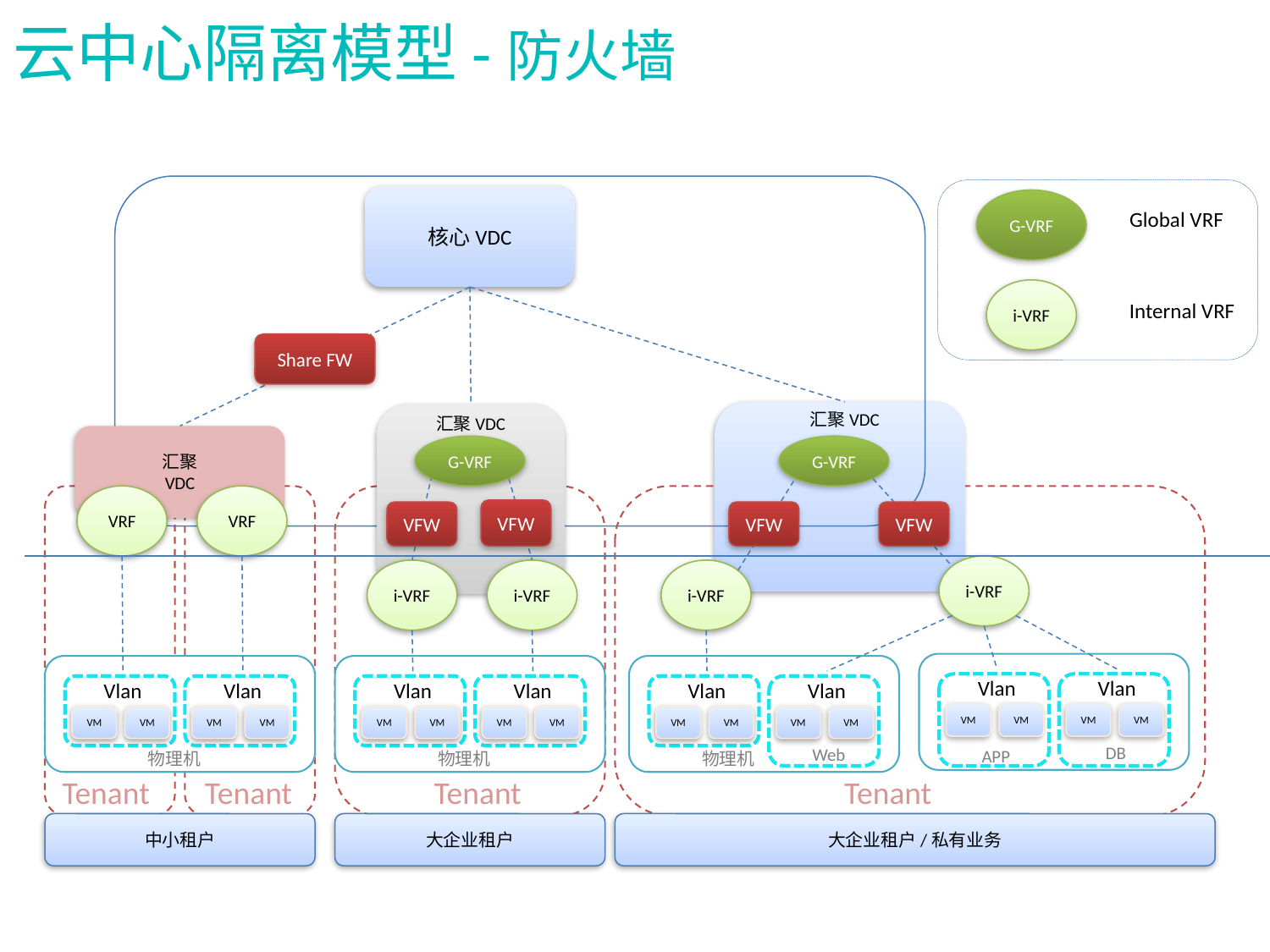

# 云中心隔离模型-防火墙

核心VDC
G-VRF
Global VRF
i-VRF
Internal VRF
Share FW
汇聚VDC

汇聚VDC
汇聚
VDC
G-VRF
G-VRF

VRF

VRF

VFW
VFW
VFW
VFW
i-VRF
i-VRF
i-VRF
i-VRF

Vlan
Vlan
Vlan
Vlan
Vlan
Vlan
Vlan
Vlan

VM
VM
VM
VM
VM
VM
VM
VM
VM
VM
VM
VM
VM
VM
VM
VM
DB
Web
APP
物理机
物理机
物理机
Tenant
Tenant
Tenant
Tenant
中小租户
大企业租户
大企业租户/私有业务